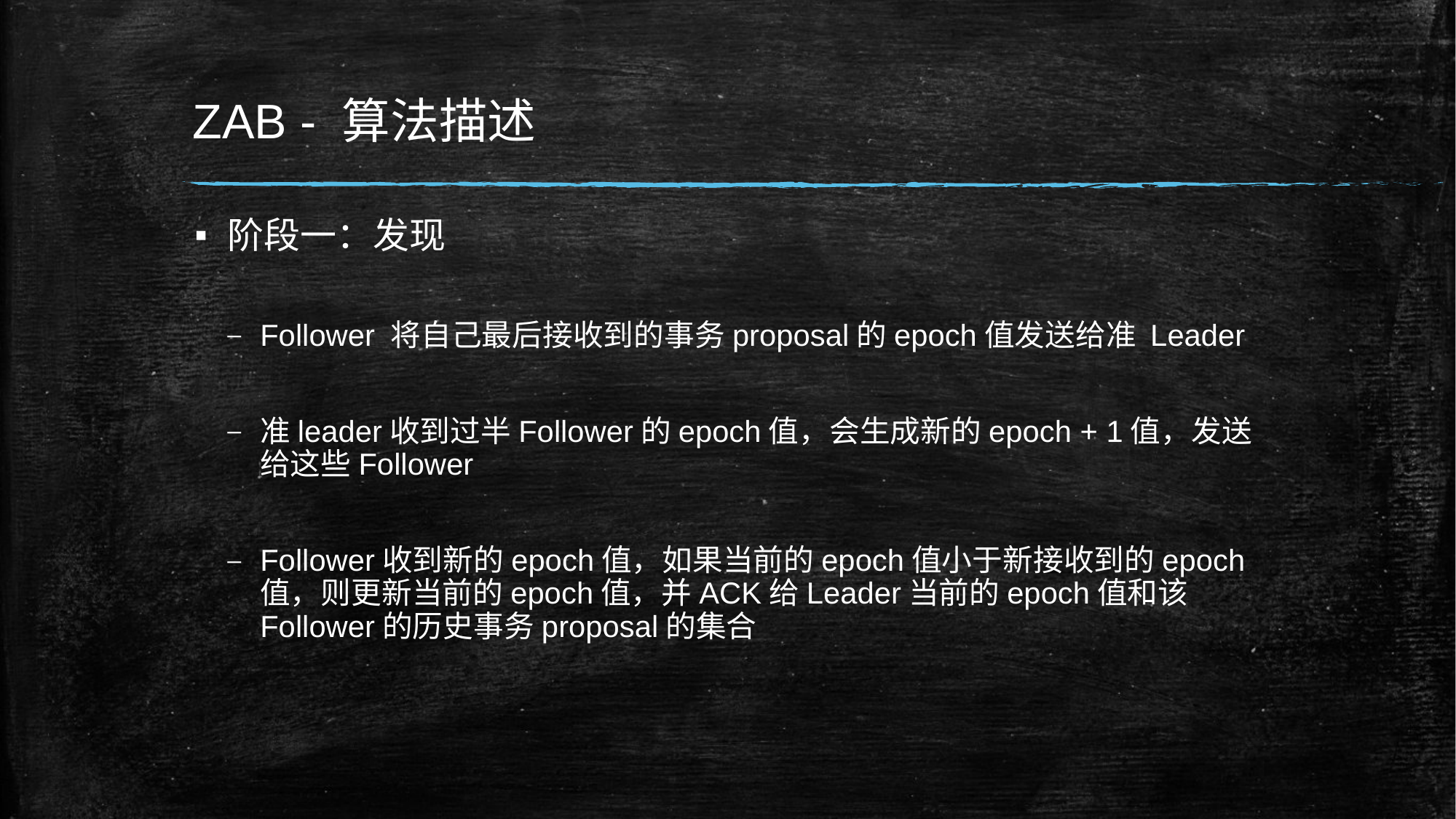

# ZAB - 算法描述
阶段一：发现

Follower 将自己最后接收到的事务proposal的epoch值发送给准 Leader

准leader收到过半Follower的epoch值，会生成新的epoch + 1值，发送给这些Follower

Follower收到新的epoch值，如果当前的epoch值小于新接收到的epoch值，则更新当前的epoch值，并ACK给Leader当前的epoch值和该Follower的历史事务proposal的集合